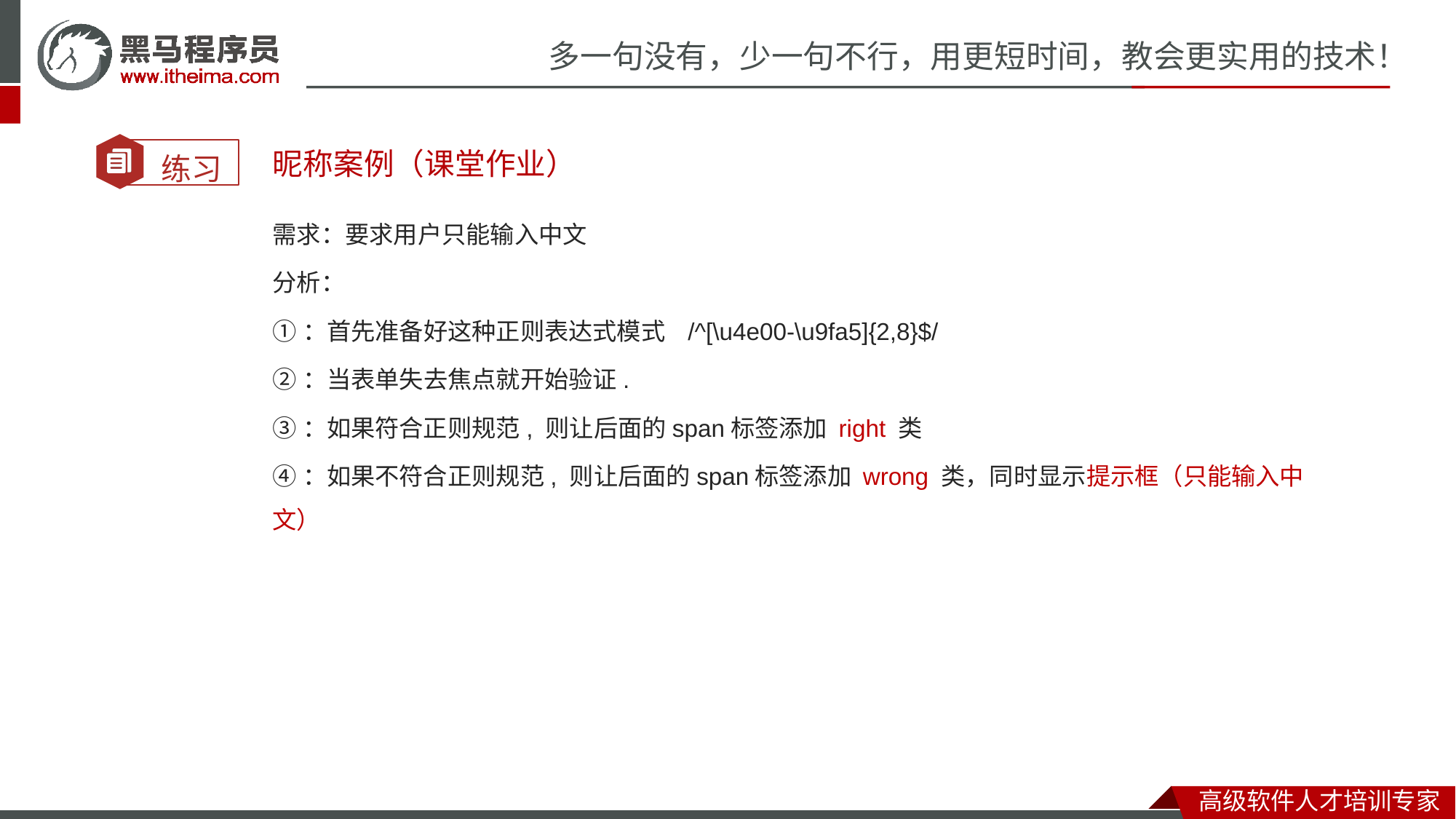

昵称案例（课堂作业）
需求：要求用户只能输入中文
分析：
①：首先准备好这种正则表达式模式   /^[\u4e00-\u9fa5]{2,8}$/
②：当表单失去焦点就开始验证.
③：如果符合正则规范, 则让后面的span标签添加 right 类
④：如果不符合正则规范, 则让后面的span标签添加 wrong 类，同时显示提示框（只能输入中文）